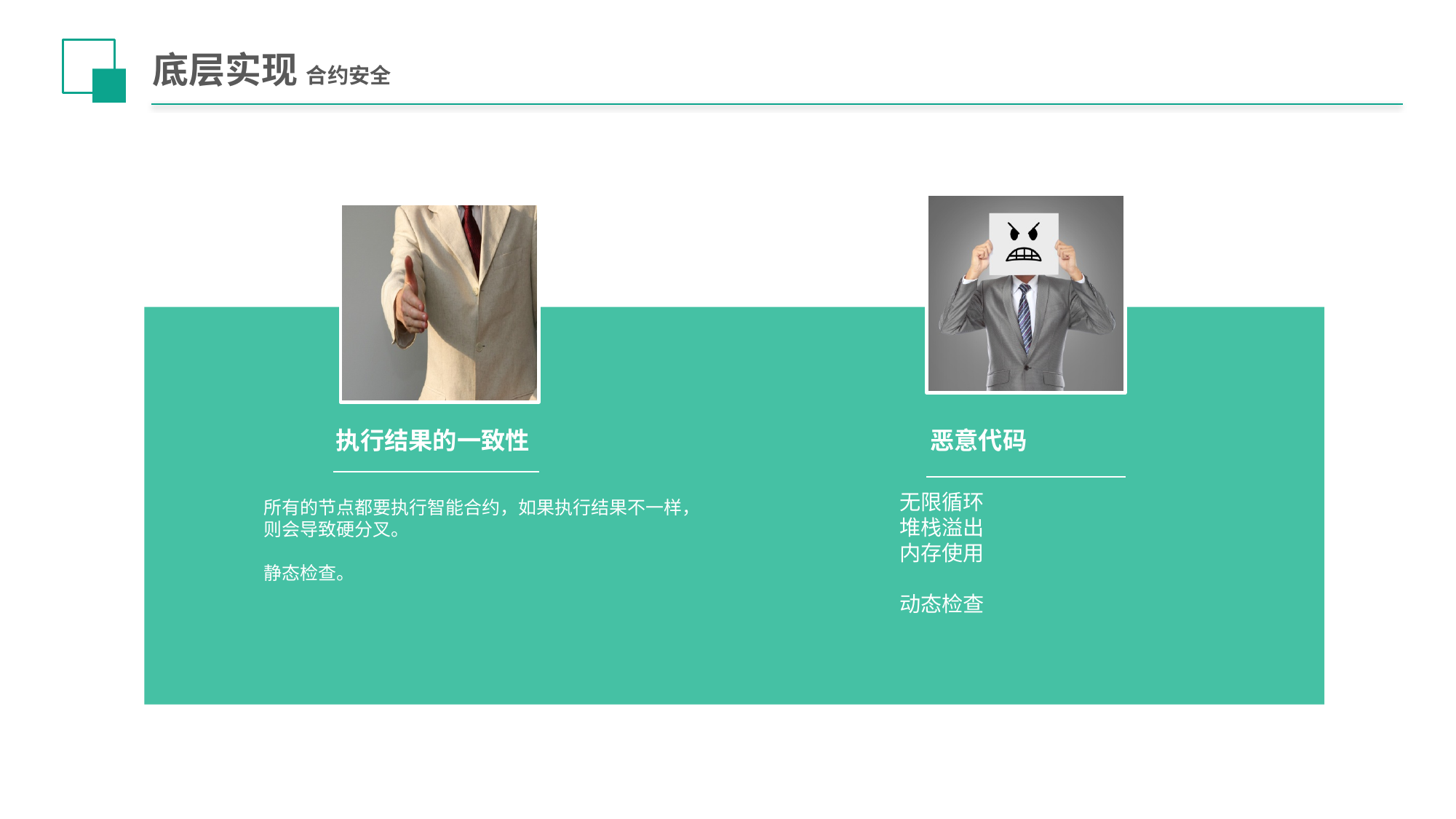

# 底层实现 合约安全

恶意代码
无限循环
堆栈溢出
内存使用

动态检查

执行结果的一致性
所有的节点都要执行智能合约，如果执行结果不一样，则会导致硬分叉。

静态检查。